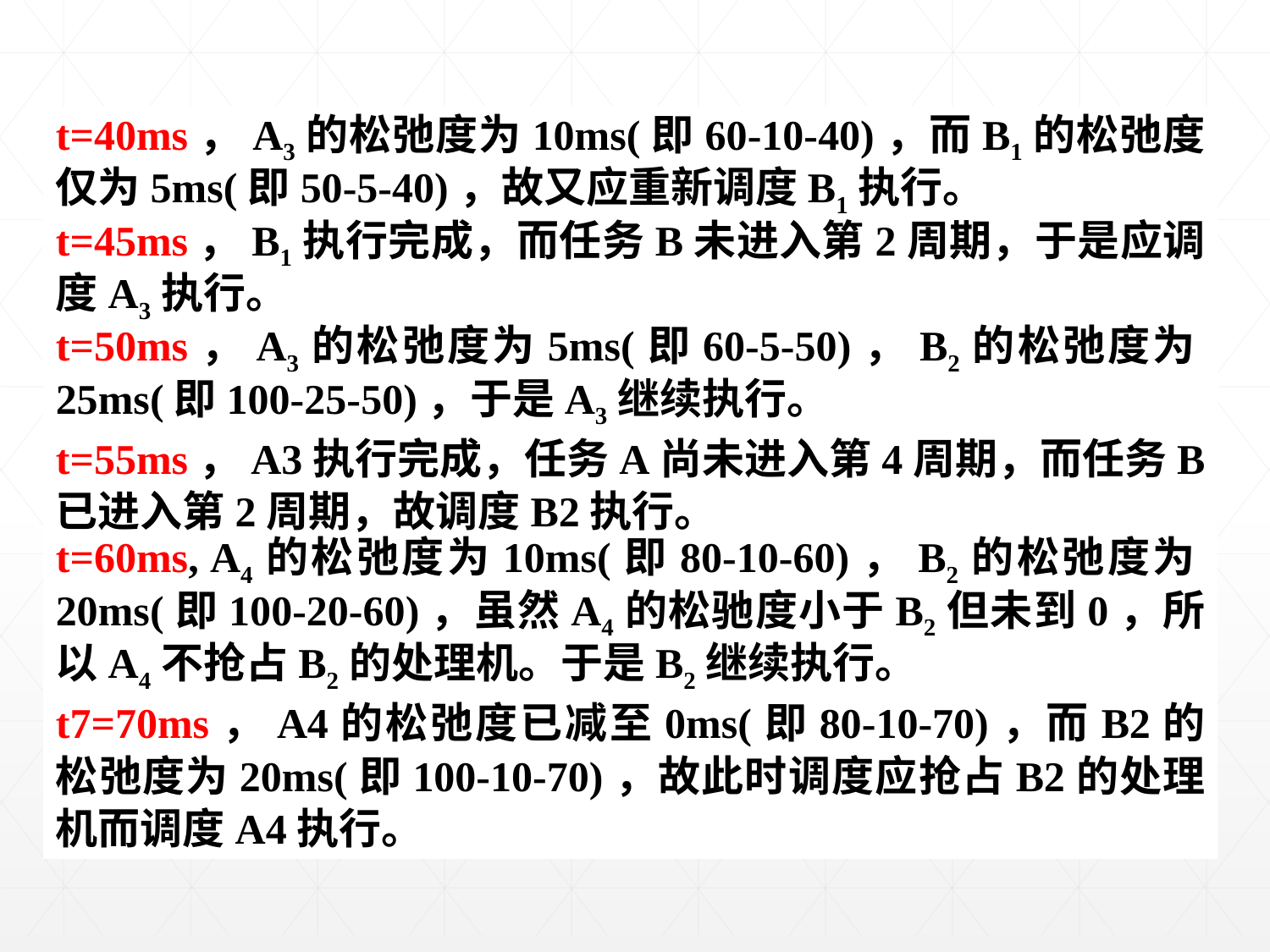

122
t=40ms，A3的松弛度为10ms(即60-10-40)，而B1的松弛度仅为5ms(即50-5-40)，故又应重新调度B1执行。
t=45ms，B1执行完成，而任务B未进入第2周期，于是应调度A3执行。
t=50ms，A3的松弛度为5ms(即60-5-50)，B2的松弛度为25ms(即100-25-50)，于是A3继续执行。
t=55ms，A3执行完成，任务A尚未进入第4周期，而任务B已进入第2周期，故调度B2执行。
t=60ms, A4的松弛度为10ms(即80-10-60)，B2的松弛度为20ms(即100-20-60)，虽然A4的松驰度小于B2但未到0，所以A4不抢占B2的处理机。于是B2继续执行。
t7=70ms，A4的松弛度已减至0ms(即80-10-70)，而B2的松弛度为20ms(即100-10-70)，故此时调度应抢占B2的处理机而调度A4执行。